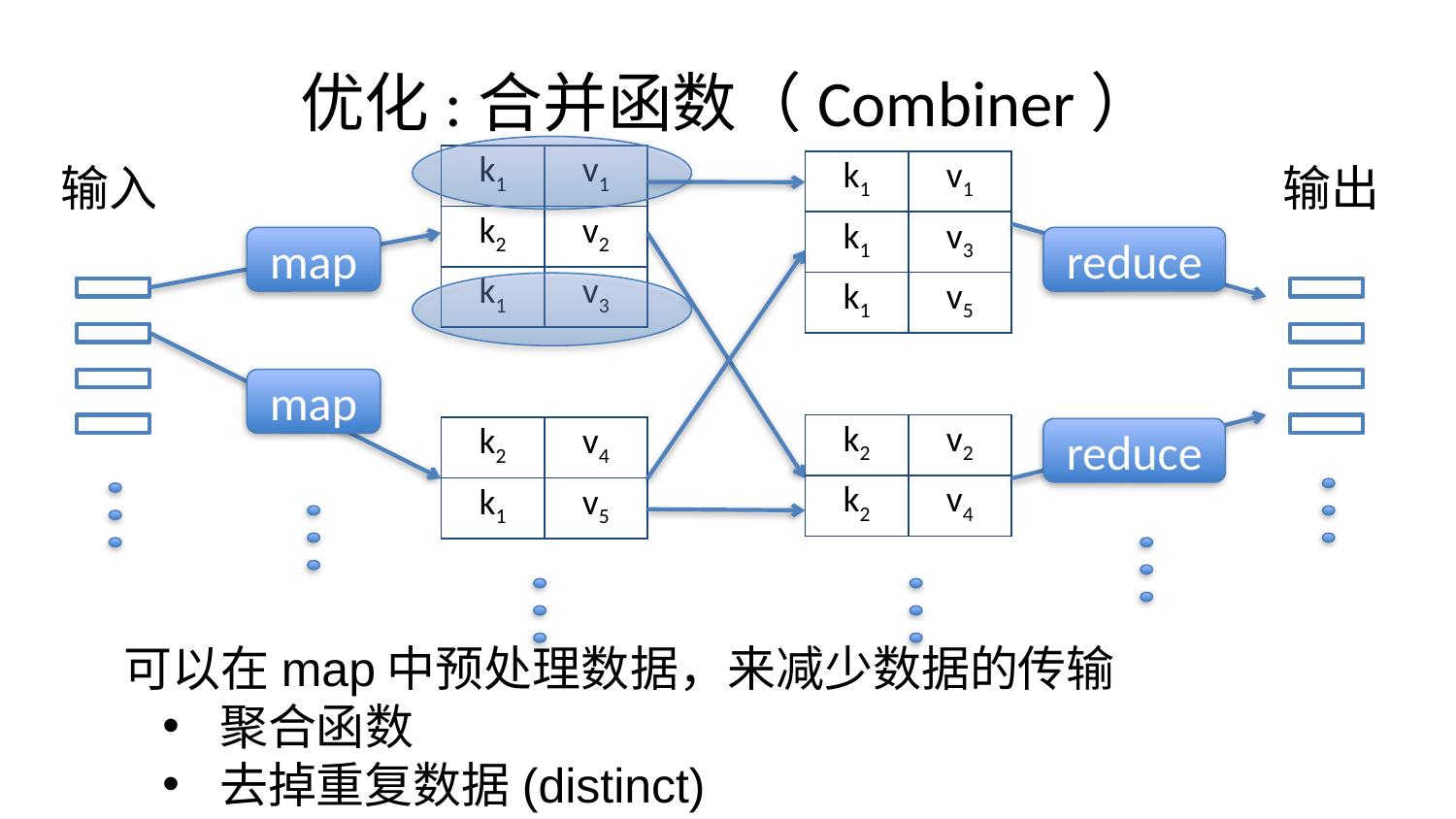

# 优化:合并函数（Combiner）

| k1 | v1 |
| --- | --- |
| k2 | v2 |
| k1 | v3 |
输入
输出
| k1 | v1 |
| --- | --- |
| k1 | v3 |
| k1 | v5 |
map
reduce

map

| k2 | v2 |
| --- | --- |
| k2 | v4 |

| k2 | v4 |
| --- | --- |
| k1 | v5 |
reduce

可以在map中预处理数据，来减少数据的传输
 聚合函数
 去掉重复数据(distinct)